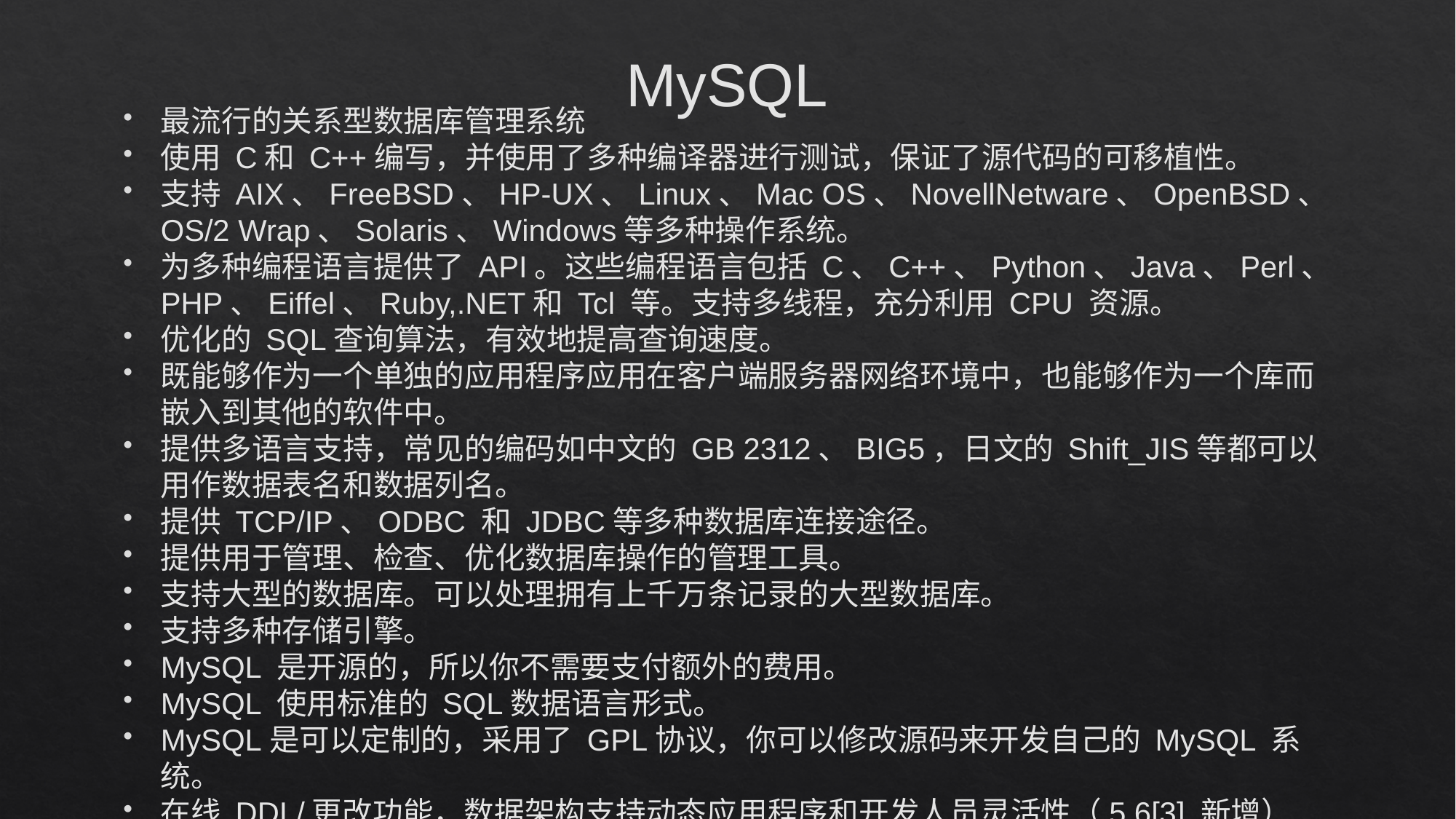

MySQL
最流行的关系型数据库管理系统
使用 C和 C++编写，并使用了多种编译器进行测试，保证了源代码的可移植性。
支持 AIX、FreeBSD、HP-UX、Linux、Mac OS、NovellNetware、OpenBSD、OS/2 Wrap、Solaris、Windows等多种操作系统。
为多种编程语言提供了 API。这些编程语言包括 C、C++、Python、Java、Perl、PHP、Eiffel、Ruby,.NET和 Tcl 等。支持多线程，充分利用 CPU 资源。
优化的 SQL查询算法，有效地提高查询速度。
既能够作为一个单独的应用程序应用在客户端服务器网络环境中，也能够作为一个库而嵌入到其他的软件中。
提供多语言支持，常见的编码如中文的 GB 2312、BIG5，日文的 Shift_JIS等都可以用作数据表名和数据列名。
提供 TCP/IP、ODBC 和 JDBC等多种数据库连接途径。
提供用于管理、检查、优化数据库操作的管理工具。
支持大型的数据库。可以处理拥有上千万条记录的大型数据库。
支持多种存储引擎。
MySQL 是开源的，所以你不需要支付额外的费用。
MySQL 使用标准的 SQL数据语言形式。
MySQL是可以定制的，采用了 GPL协议，你可以修改源码来开发自己的 MySQL 系统。
在线 DDL/更改功能，数据架构支持动态应用程序和开发人员灵活性（5.6[3] 新增）
复制全局事务标识，可支持自我修复式集群（5.6[3] 新增）
复制无崩溃从机，可提高可用性（5.6[3] 新增）
复制多线程从机，可提高性能（5.6[3] 新增）

扩展阅读
http://www.waylau.com/mysql-tutorial/